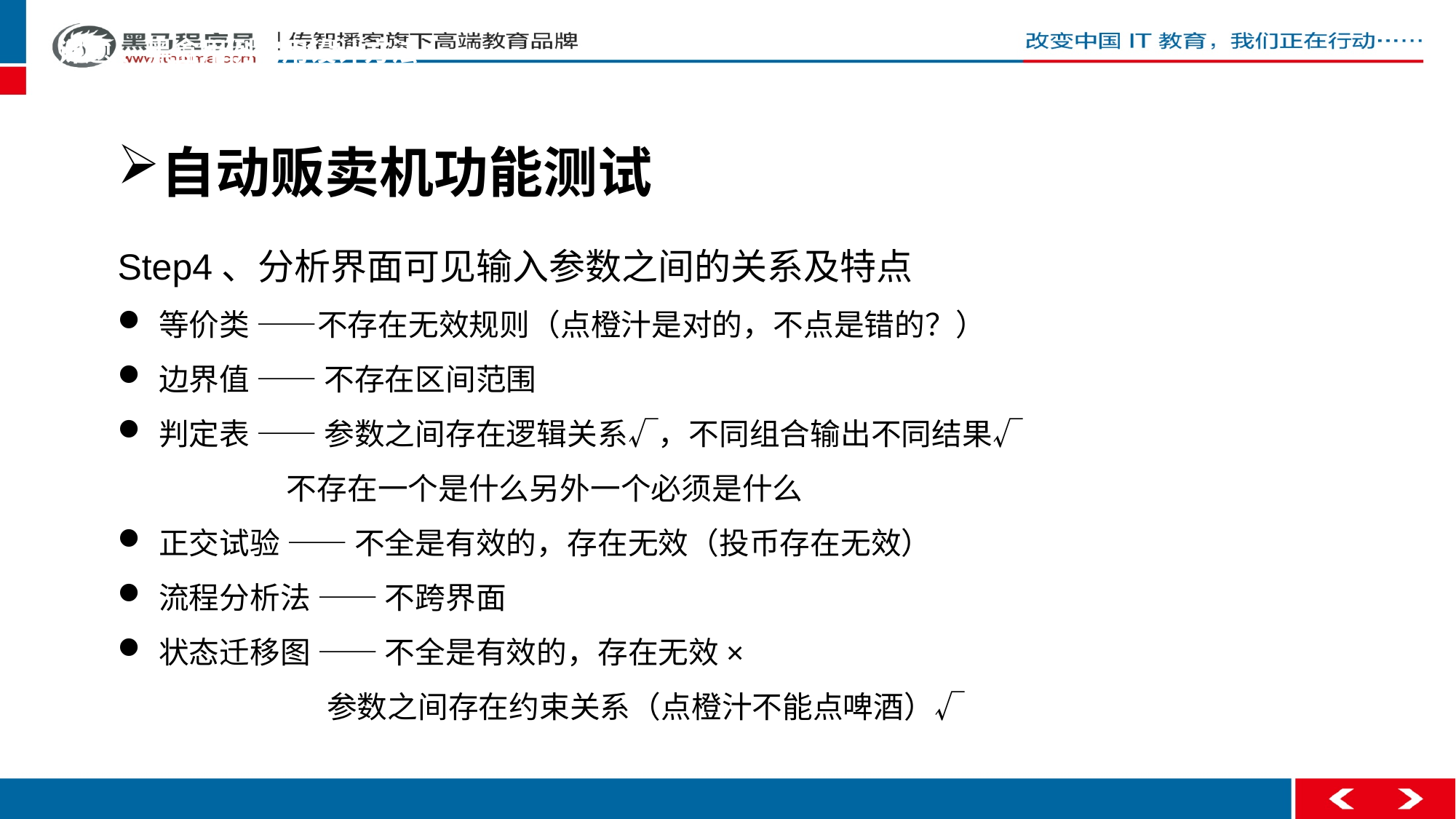

课题 、黑盒用例常用设计方法
自动贩卖机功能测试
Step4、分析界面可见输入参数之间的关系及特点
等价类 ——不存在无效规则（点橙汁是对的，不点是错的？）
边界值 —— 不存在区间范围
判定表 —— 参数之间存在逻辑关系√，不同组合输出不同结果√
                        不存在一个是什么另外一个必须是什么
正交试验 —— 不全是有效的，存在无效（投币存在无效）
流程分析法 —— 不跨界面
状态迁移图 —— 不全是有效的，存在无效×
                              参数之间存在约束关系（点橙汁不能点啤酒）√